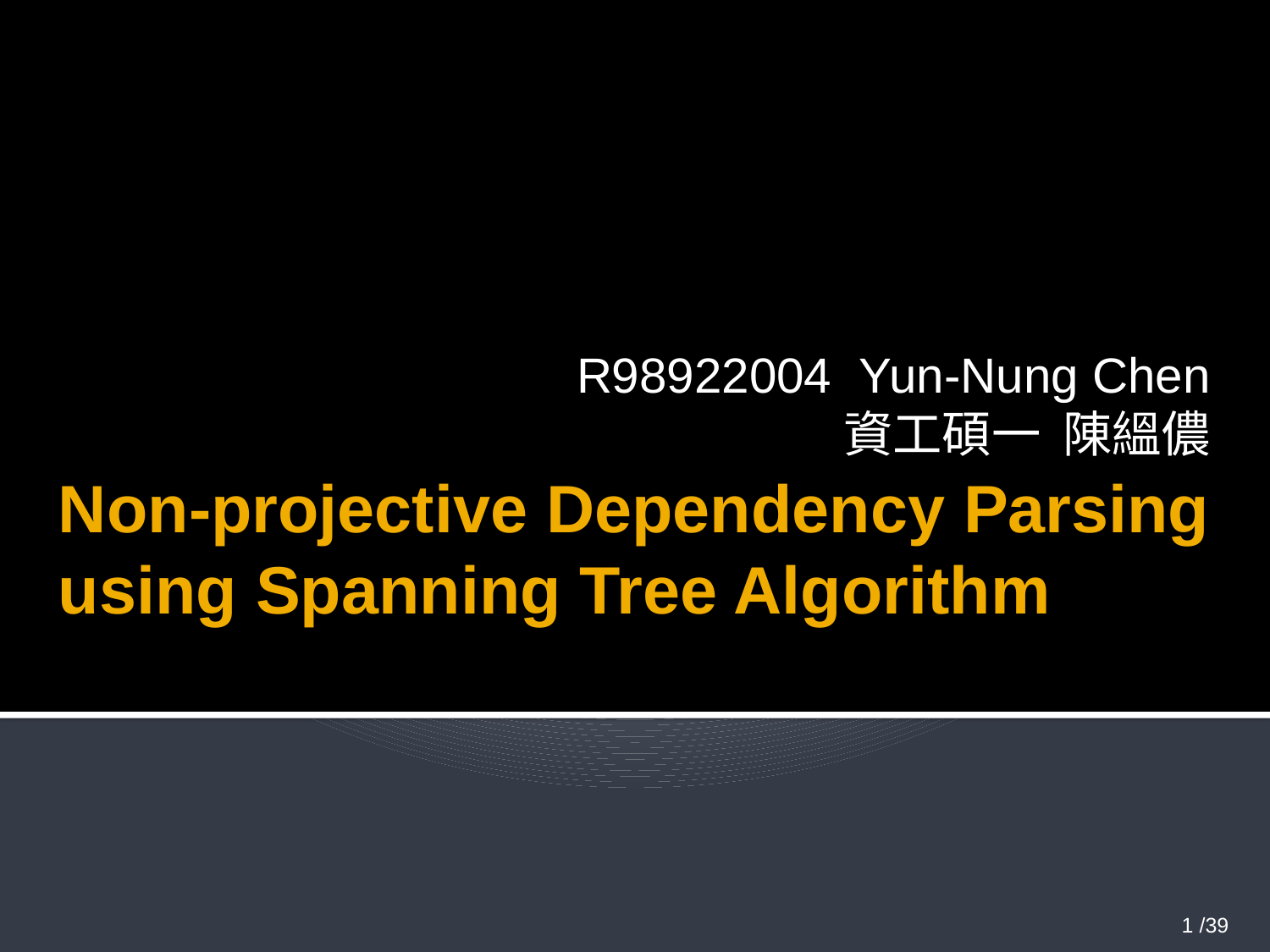

R98922004  Yun-Nung Chen
資工碩一  陳縕儂
# Non-projective Dependency Parsing using Spanning Tree Algorithm
1 /39